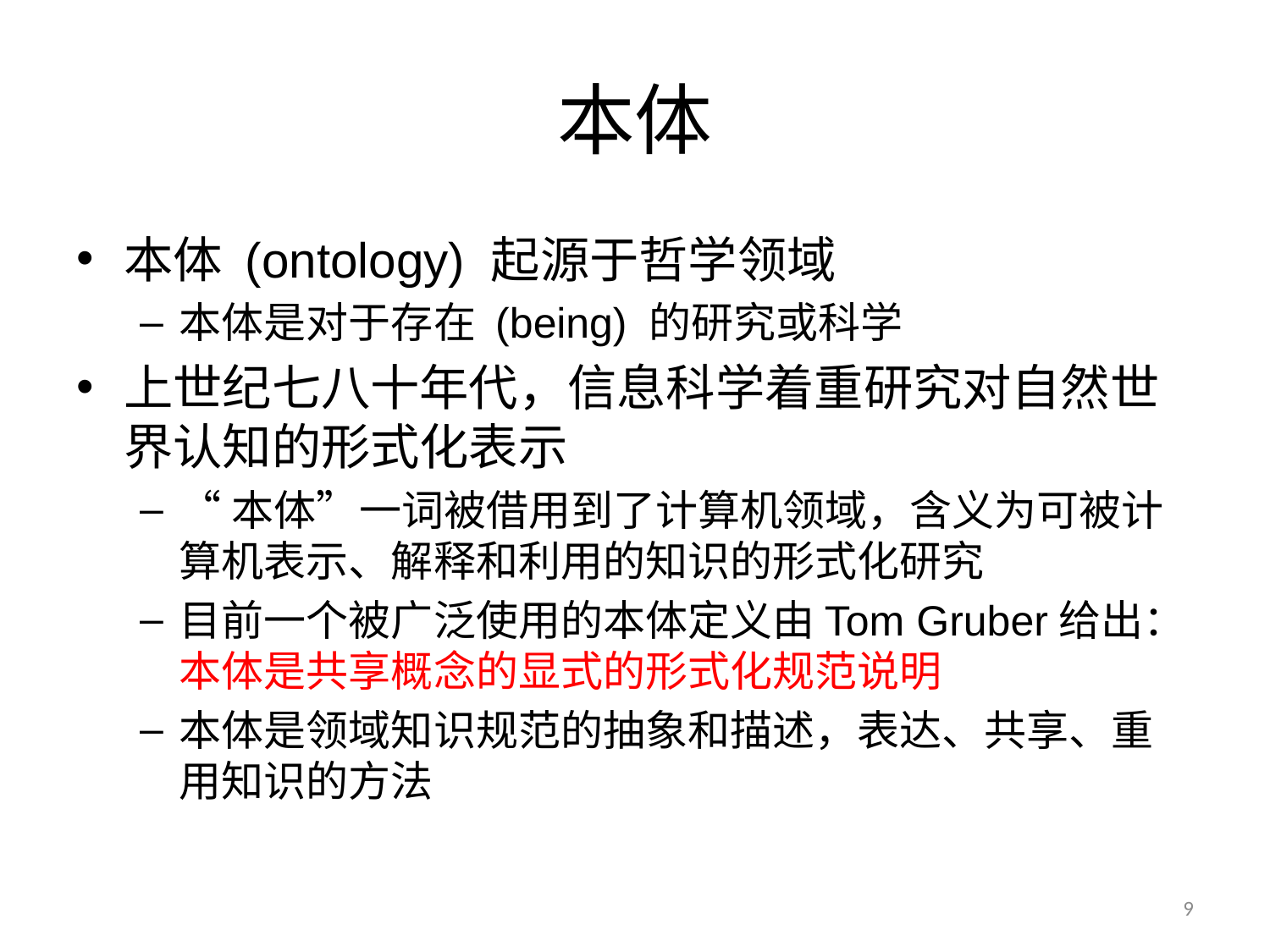

# 本体
本体 (ontology) 起源于哲学领域
本体是对于存在 (being) 的研究或科学
上世纪七八十年代，信息科学着重研究对自然世界认知的形式化表示
“本体”一词被借用到了计算机领域，含义为可被计算机表示、解释和利用的知识的形式化研究
目前一个被广泛使用的本体定义由Tom Gruber给出：本体是共享概念的显式的形式化规范说明
本体是领域知识规范的抽象和描述，表达、共享、重用知识的方法
9